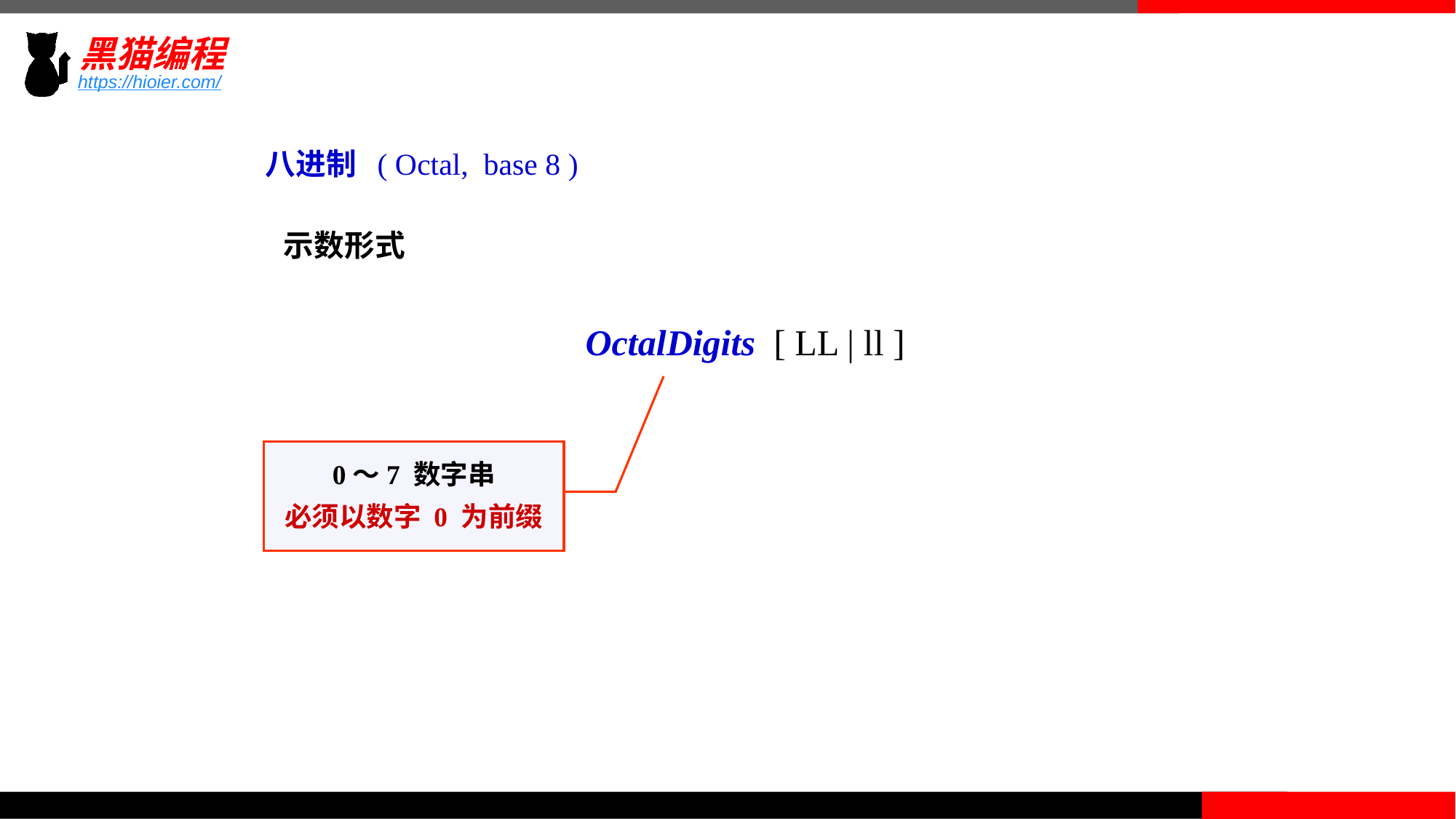

八进制  ( Octal,  base 8 )
示数形式
OctalDigits  [ LL | ll ]
0～7 数字串
必须以数字 0 为前缀